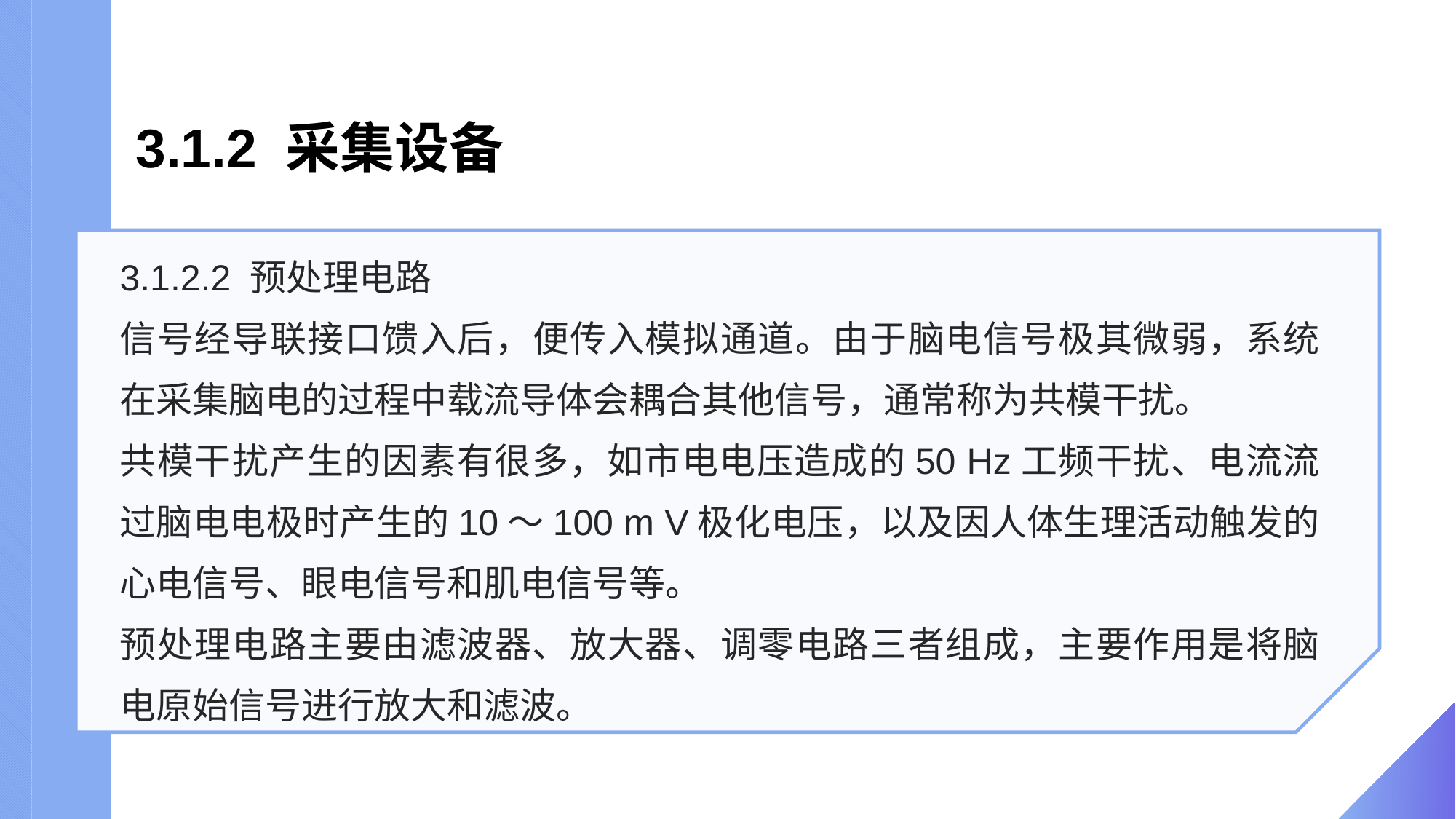

# 3.1.2 采集设备
3.1.2.2 预处理电路
信号经导联接口馈入后，便传入模拟通道。由于脑电信号极其微弱，系统在采集脑电的过程中载流导体会耦合其他信号，通常称为共模干扰。
共模干扰产生的因素有很多，如市电电压造成的50 Hz工频干扰、电流流过脑电电极时产生的10～100 m V极化电压，以及因人体生理活动触发的心电信号、眼电信号和肌电信号等。
预处理电路主要由滤波器、放大器、调零电路三者组成，主要作用是将脑电原始信号进行放大和滤波。